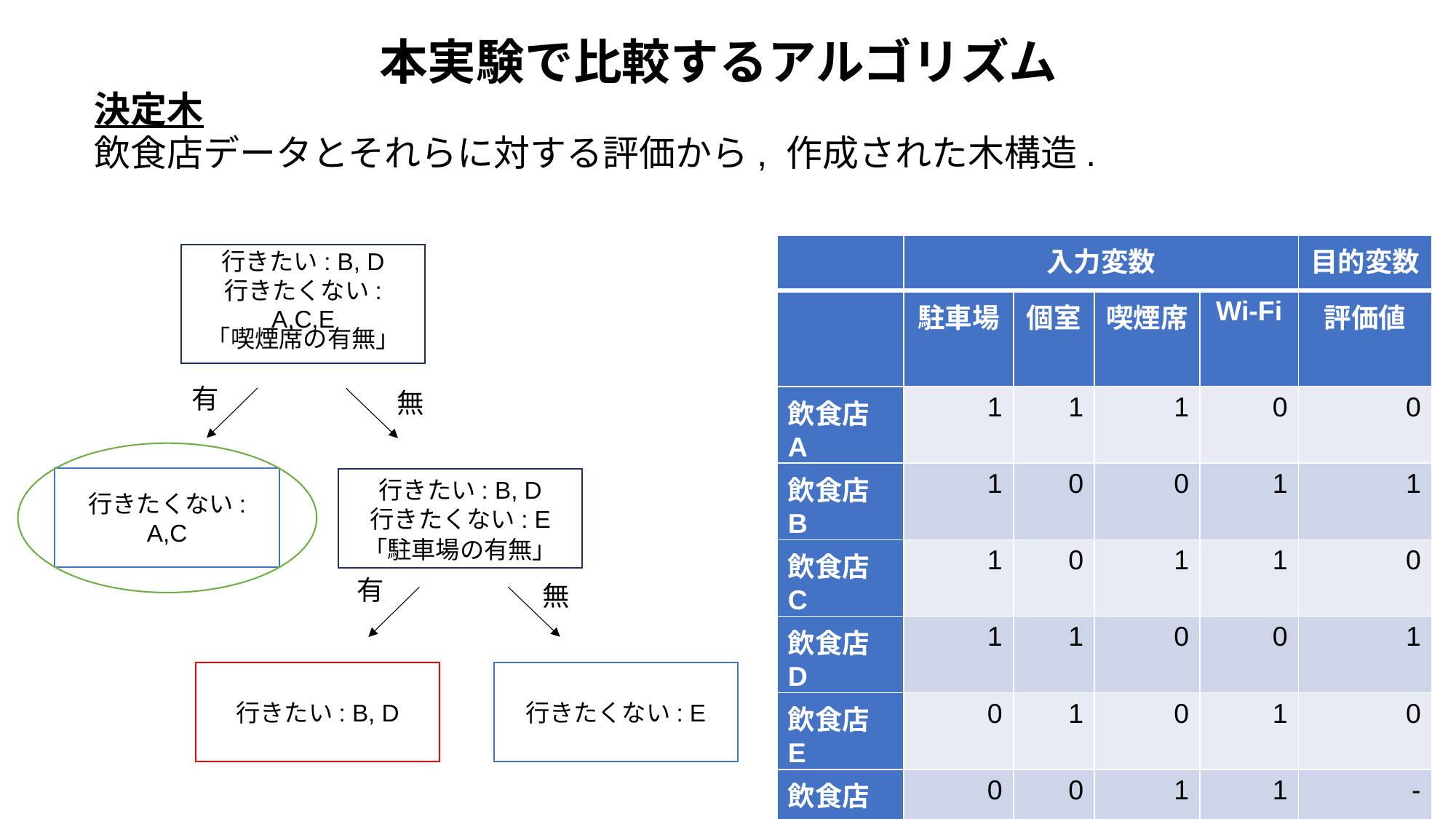

本実験で比較するアルゴリズム
決定木
飲食店データとそれらに対する評価から, 作成された木構造.
|  | 入力変数 |  |  |  | 目的変数 |
| --- | --- | --- | --- | --- | --- |
|  | 駐車場 | 個室 | 喫煙席 | Wi-Fi | 評価値 |
| 飲食店A | 1 | 1 | 1 | 0 | 0 |
| 飲食店B | 1 | 0 | 0 | 1 | 1 |
| 飲食店C | 1 | 0 | 1 | 1 | 0 |
| 飲食店D | 1 | 1 | 0 | 0 | 1 |
| 飲食店E | 0 | 1 | 0 | 1 | 0 |
| 飲食店F | 0 | 0 | 1 | 1 | - |
行きたい: B, D
行きたくない: A,C,E

「喫煙席の有無」
有
無

行きたくない: A,C
行きたい: B, D
行きたくない: E

「駐車場の有無」
有
無
行きたい: B, D
行きたくない: E